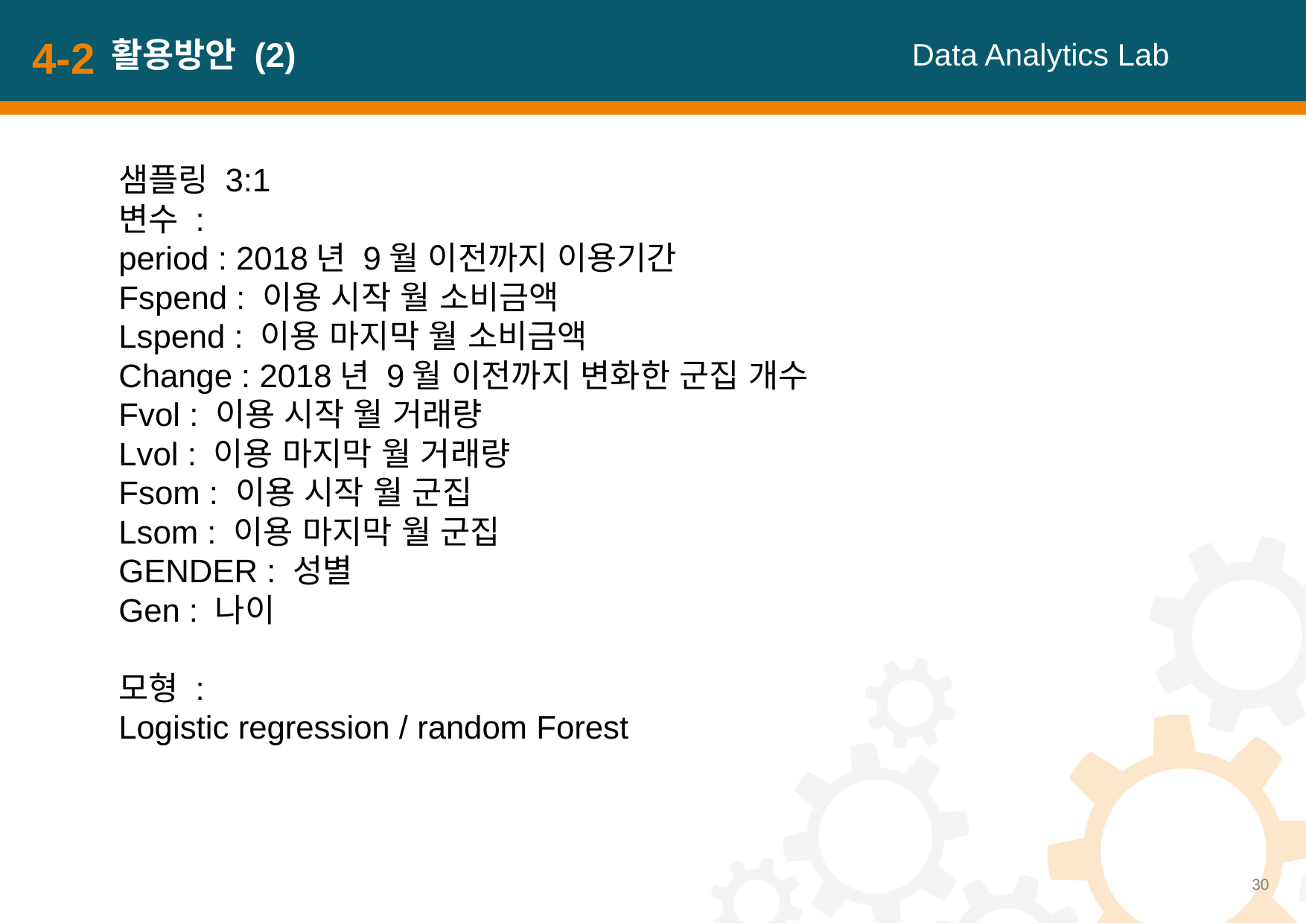

Data Analytics Lab
4-2
활용방안 (2)
샘플링 3:1
변수 :
period : 2018년 9월 이전까지 이용기간
Fspend : 이용 시작 월 소비금액
Lspend : 이용 마지막 월 소비금액
Change : 2018년 9월 이전까지 변화한 군집 개수
Fvol : 이용 시작 월 거래량
Lvol : 이용 마지막 월 거래량
Fsom : 이용 시작 월 군집
Lsom : 이용 마지막 월 군집
GENDER : 성별
Gen : 나이

모형 :
Logistic regression / random Forest

30